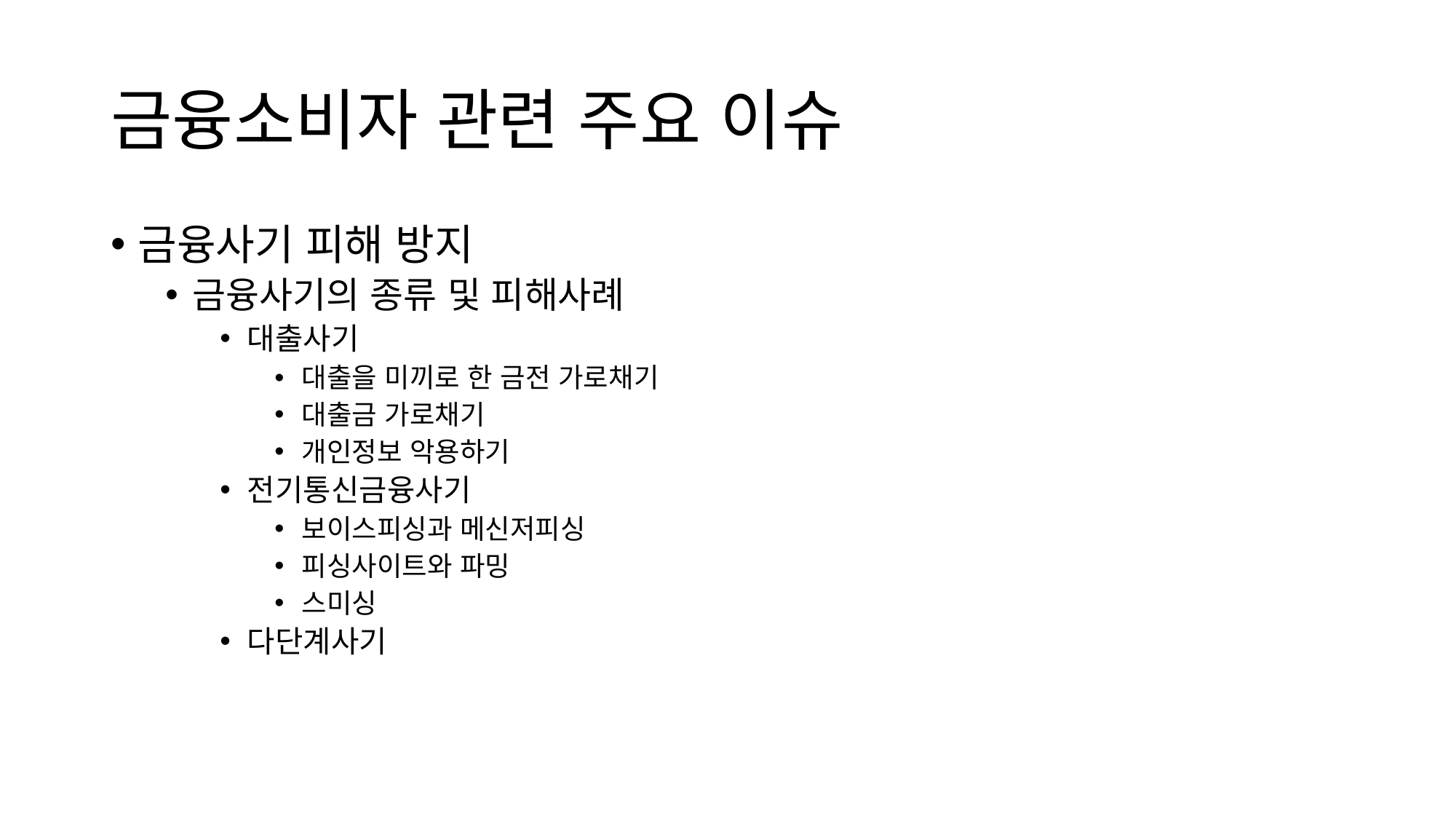

# 금융소비자 관련 주요 이슈
금융사기 피해 방지
금융사기의 종류 및 피해사례
대출사기
대출을 미끼로 한 금전 가로채기
대출금 가로채기
개인정보 악용하기
전기통신금융사기
보이스피싱과 메신저피싱
피싱사이트와 파밍
스미싱
다단계사기